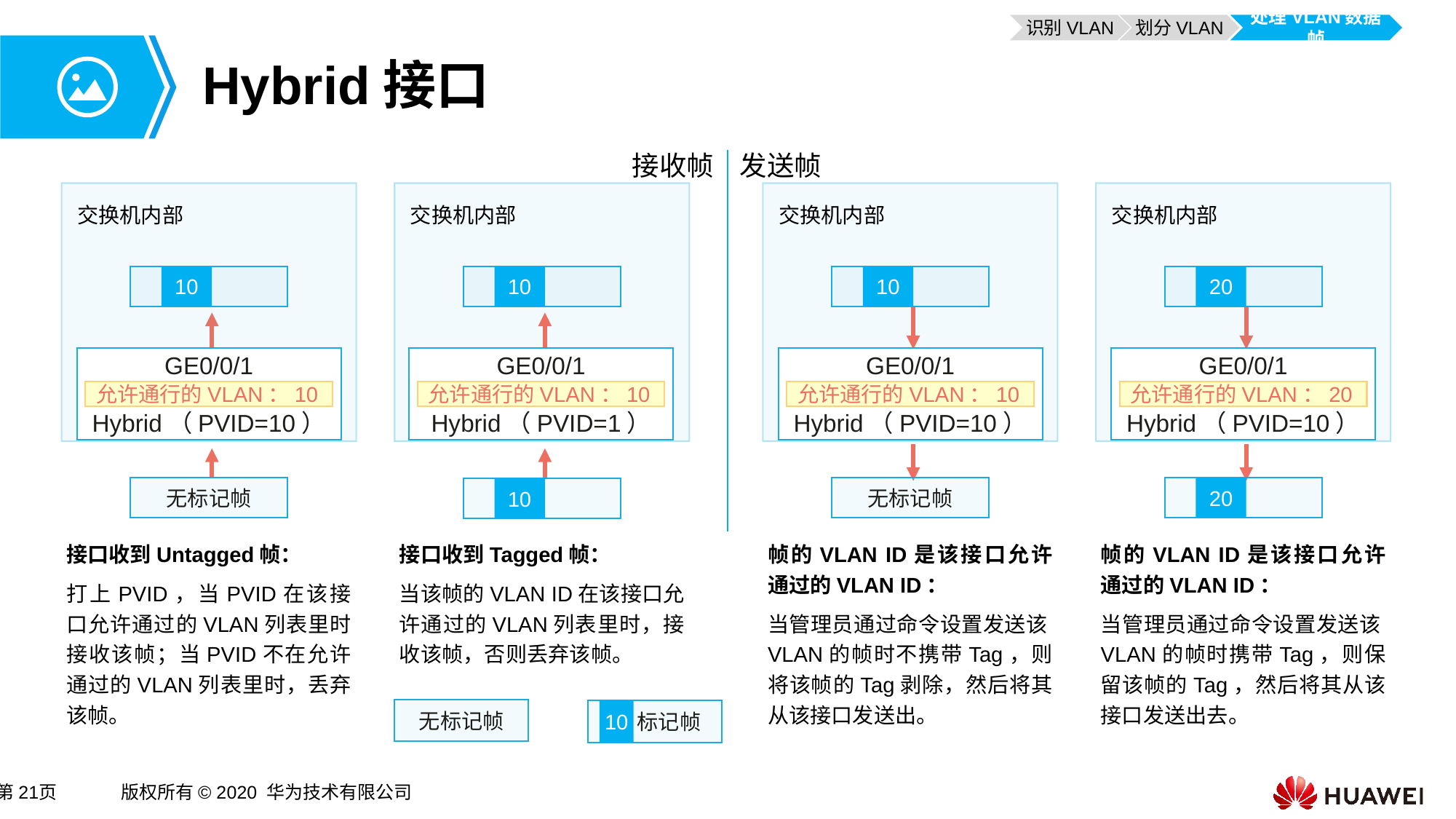

识别VLAN
划分VLAN
处理VLAN数据帧
# Hybrid接口
接收帧
发送帧

交换机内部
交换机内部
交换机内部
交换机内部

10

10

10

20
GE0/0/1

Hybrid（PVID=10）
GE0/0/1

Hybrid（PVID=1）
GE0/0/1

Hybrid（PVID=10）
GE0/0/1

Hybrid（PVID=10）
允许通行的VLAN：10
允许通行的VLAN：10
允许通行的VLAN：10
允许通行的VLAN：20
无标记帧
无标记帧

20

10
接口收到Untagged帧：
打上PVID，当PVID在该接口允许通过的VLAN列表里时接收该帧；当PVID不在允许通过的VLAN列表里时，丢弃该帧。
接口收到Tagged帧：
当该帧的VLAN ID在该接口允许通过的VLAN列表里时，接收该帧，否则丢弃该帧。
帧的VLAN ID是该接口允许通过的VLAN ID：
当管理员通过命令设置发送该VLAN的帧时不携带Tag，则将该帧的Tag剥除，然后将其从该接口发送出。
帧的VLAN ID是该接口允许通过的VLAN ID：
当管理员通过命令设置发送该VLAN的帧时携带Tag，则保留该帧的Tag，然后将其从该接口发送出去。
无标记帧
10
     标记帧